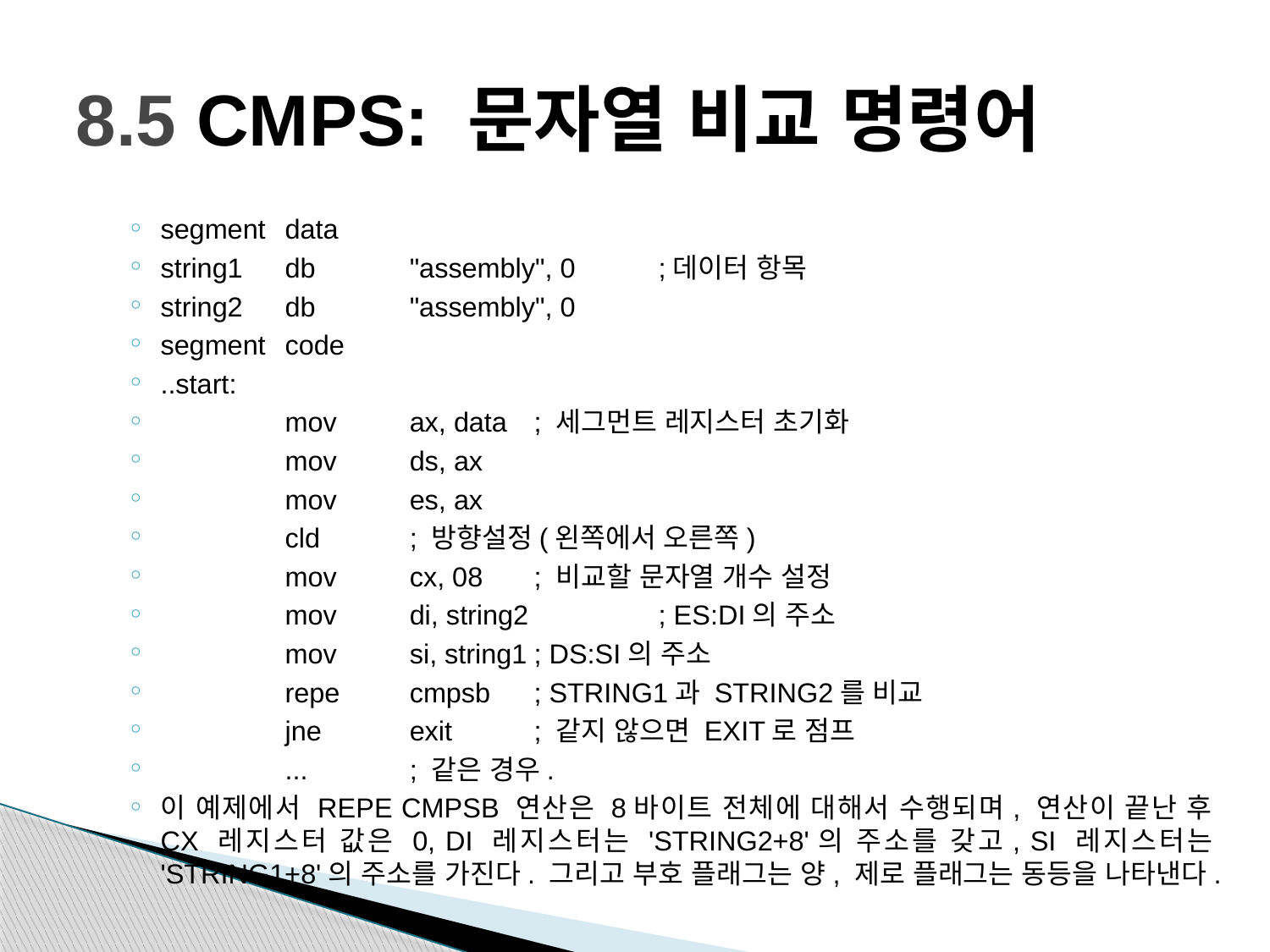

# 8.5 CMPS: 문자열 비교 명령어
segment	data
string1	db	"assembly", 0	;데이터 항목
string2	db	"assembly", 0
segment	code
..start:
	mov	ax, data		; 세그먼트 레지스터 초기화
	mov	ds, ax
	mov	es, ax
	cld			; 방향설정(왼쪽에서 오른쪽)
	mov	cx, 08		; 비교할 문자열 개수 설정
	mov	di, string2 	; ES:DI의 주소
	mov	si, string1	; DS:SI의 주소
	repe	cmpsb		; STRING1과 STRING2를 비교
	jne	exit		; 같지 않으면 EXIT로 점프
	...			; 같은 경우.
이 예제에서 REPE CMPSB 연산은 8바이트 전체에 대해서 수행되며, 연산이 끝난 후 CX 레지스터 값은 0, DI 레지스터는 'STRING2+8'의 주소를 갖고, SI 레지스터는 'STRING1+8'의 주소를 가진다. 그리고 부호 플래그는 양, 제로 플래그는 동등을 나타낸다.